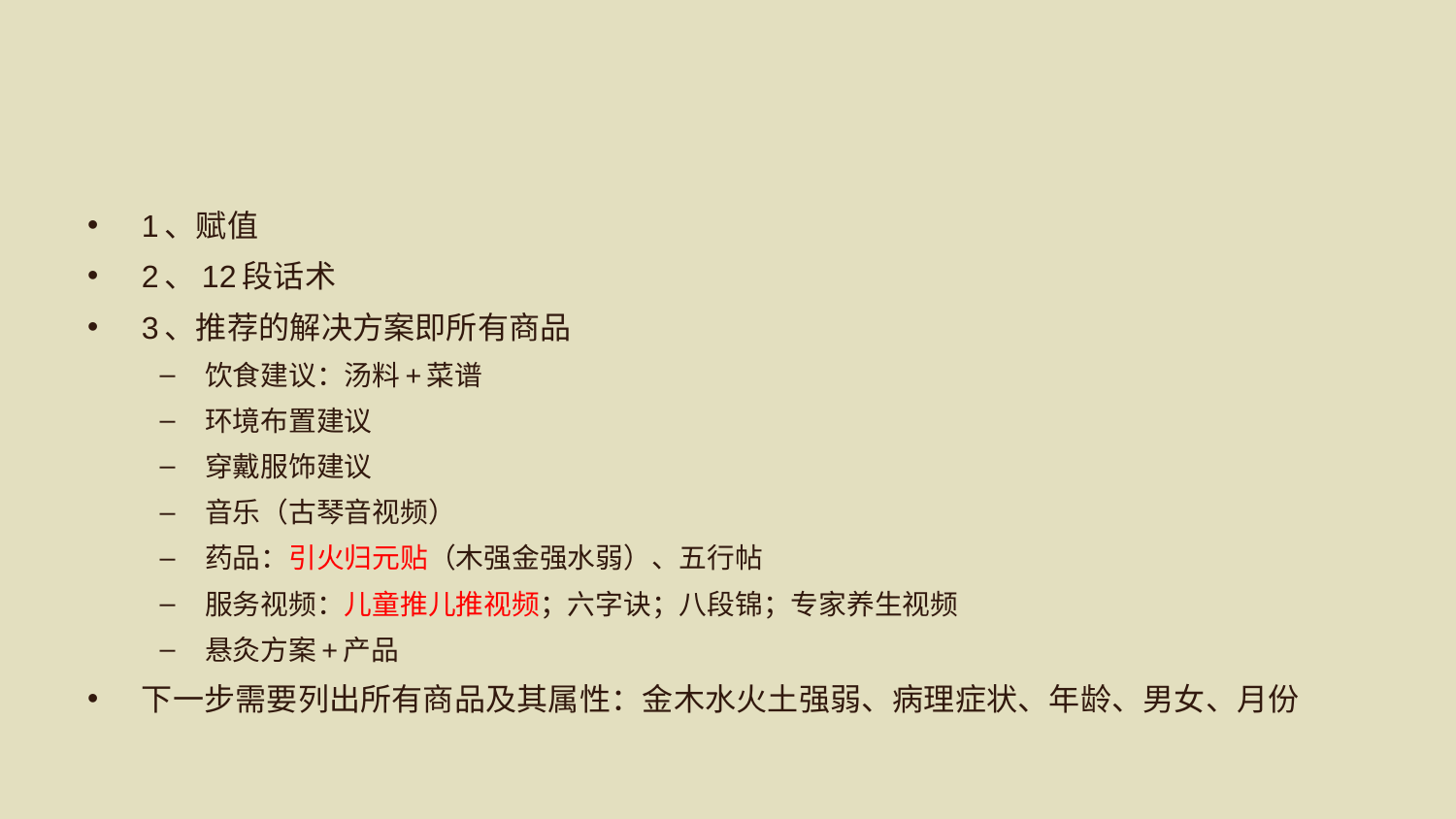

#
1、赋值
2、12段话术
3、推荐的解决方案即所有商品
饮食建议：汤料+菜谱
环境布置建议
穿戴服饰建议
音乐（古琴音视频）
药品：引火归元贴（木强金强水弱）、五行帖
服务视频：儿童推儿推视频；六字诀；八段锦；专家养生视频
悬灸方案+产品
下一步需要列出所有商品及其属性：金木水火土强弱、病理症状、年龄、男女、月份